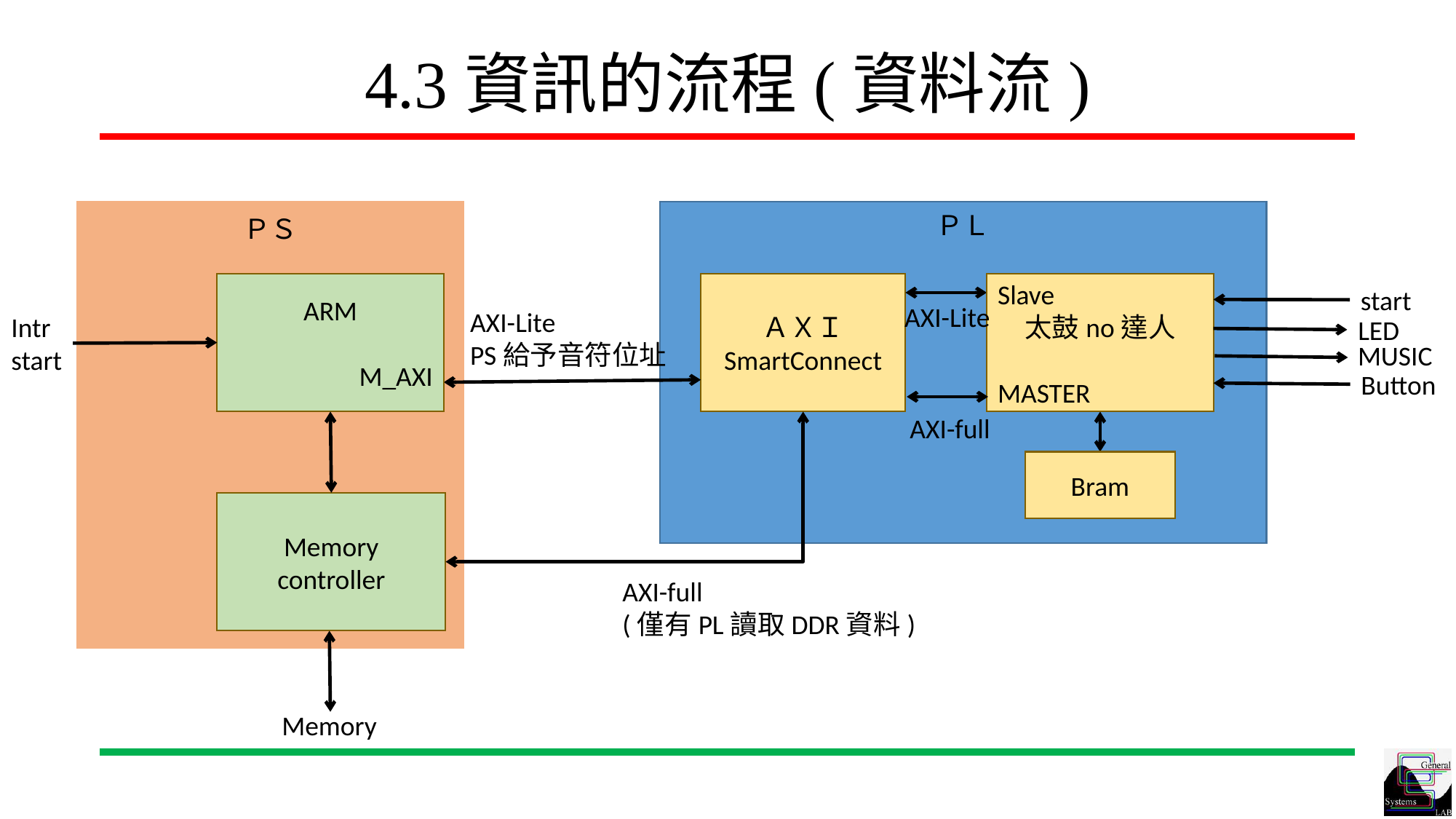

# 4.3資訊的流程(資料流)
ＰＳ

ＰＬ

Slave
太鼓no達人

MASTER
ARM

M_AXI
ＡＸＩ
SmartConnect
start
AXI-Lite
AXI-Lite
PS給予音符位址
Intr
start
LED
MUSIC
Button
AXI-full
Bram
Memory controller
AXI-full
(僅有PL讀取DDR資料)
Memory